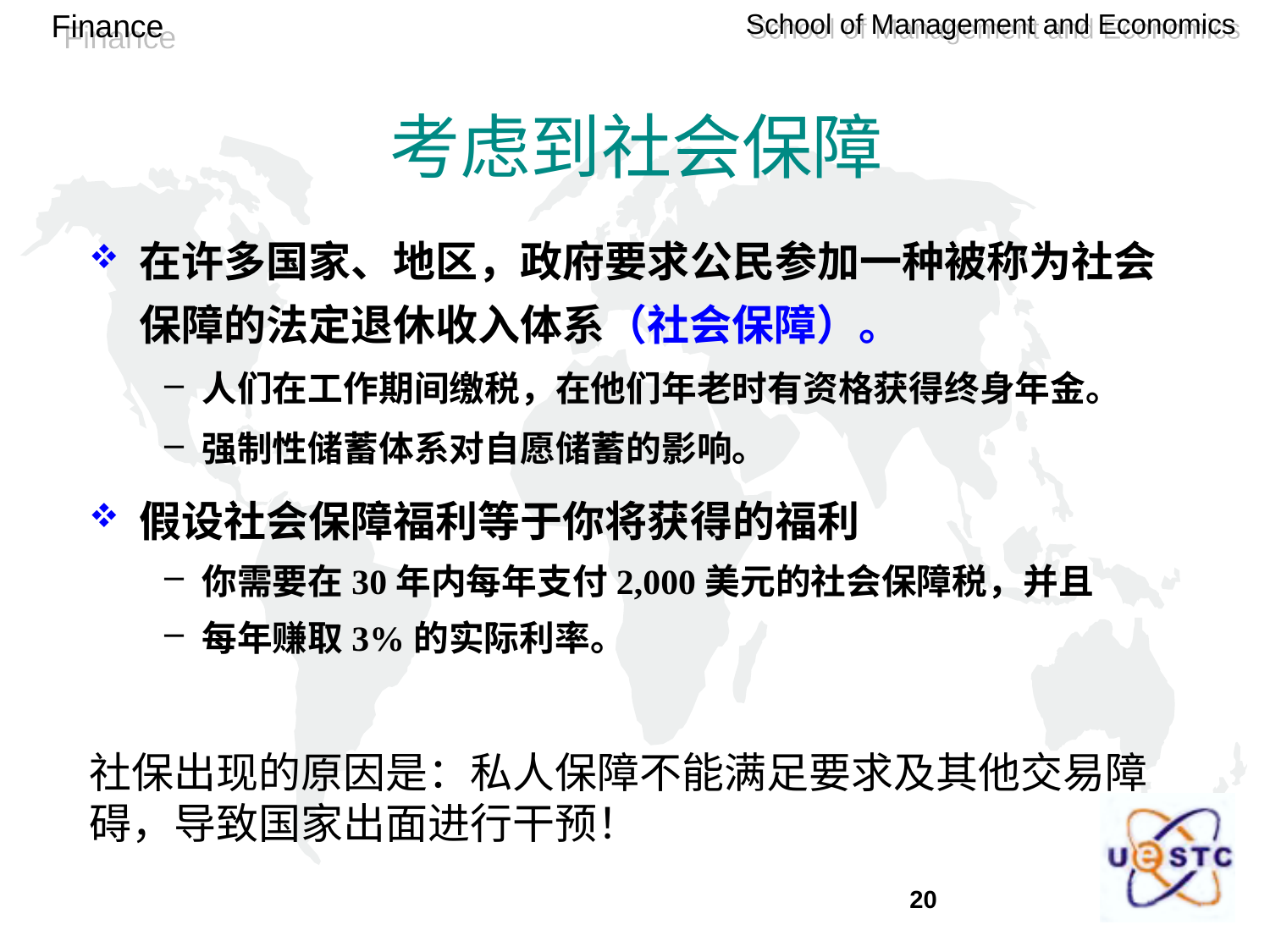

# 考虑到社会保障
在许多国家、地区，政府要求公民参加一种被称为社会保障的法定退休收入体系（社会保障）。
人们在工作期间缴税，在他们年老时有资格获得终身年金。
强制性储蓄体系对自愿储蓄的影响。
假设社会保障福利等于你将获得的福利
你需要在30年内每年支付2,000美元的社会保障税，并且
每年赚取3%的实际利率。
社保出现的原因是：私人保障不能满足要求及其他交易障碍，导致国家出面进行干预！